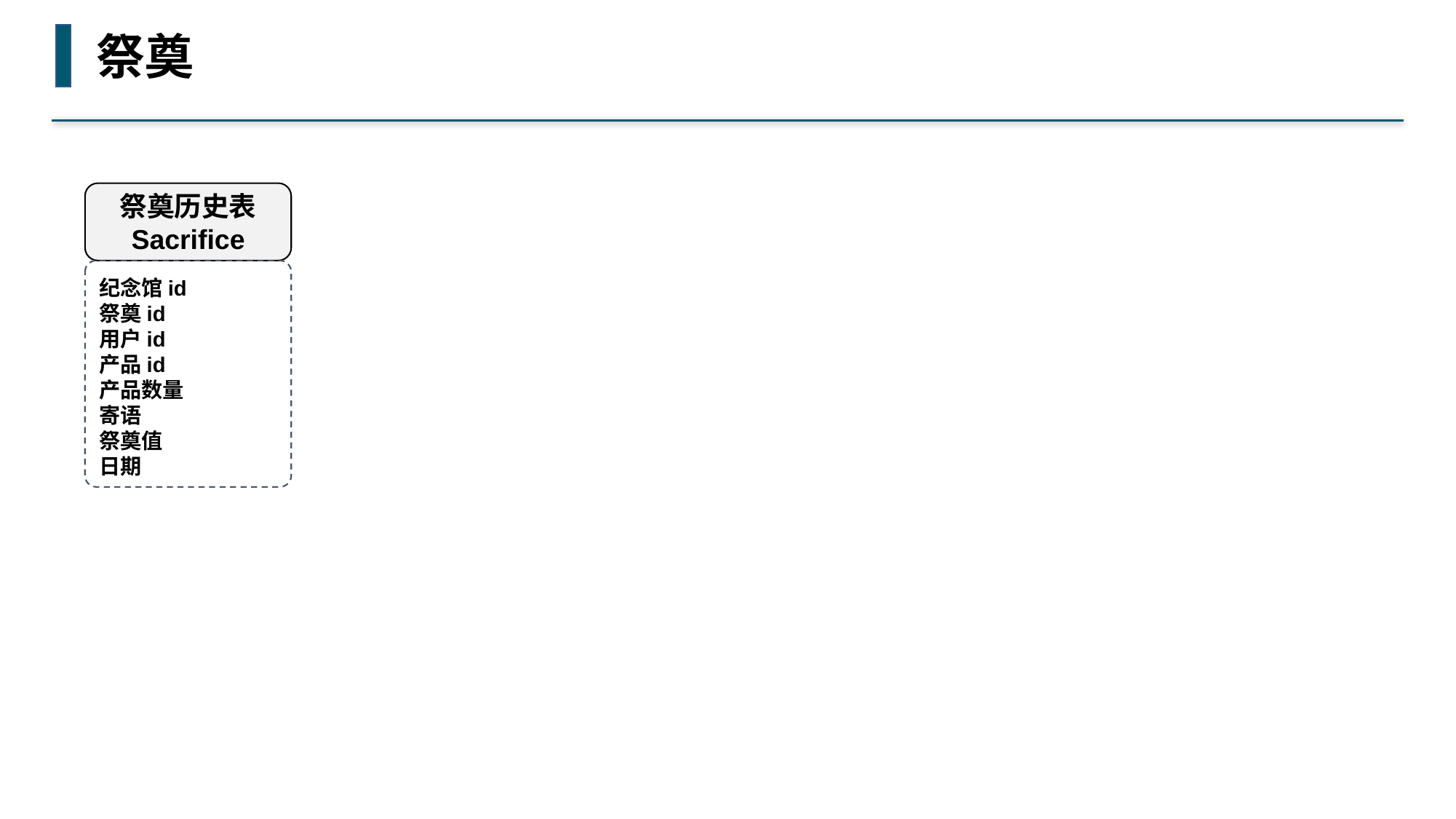

祭奠

祭奠历史表
Sacrifice
纪念馆id
祭奠id
用户id
产品id
产品数量
寄语
祭奠值
日期